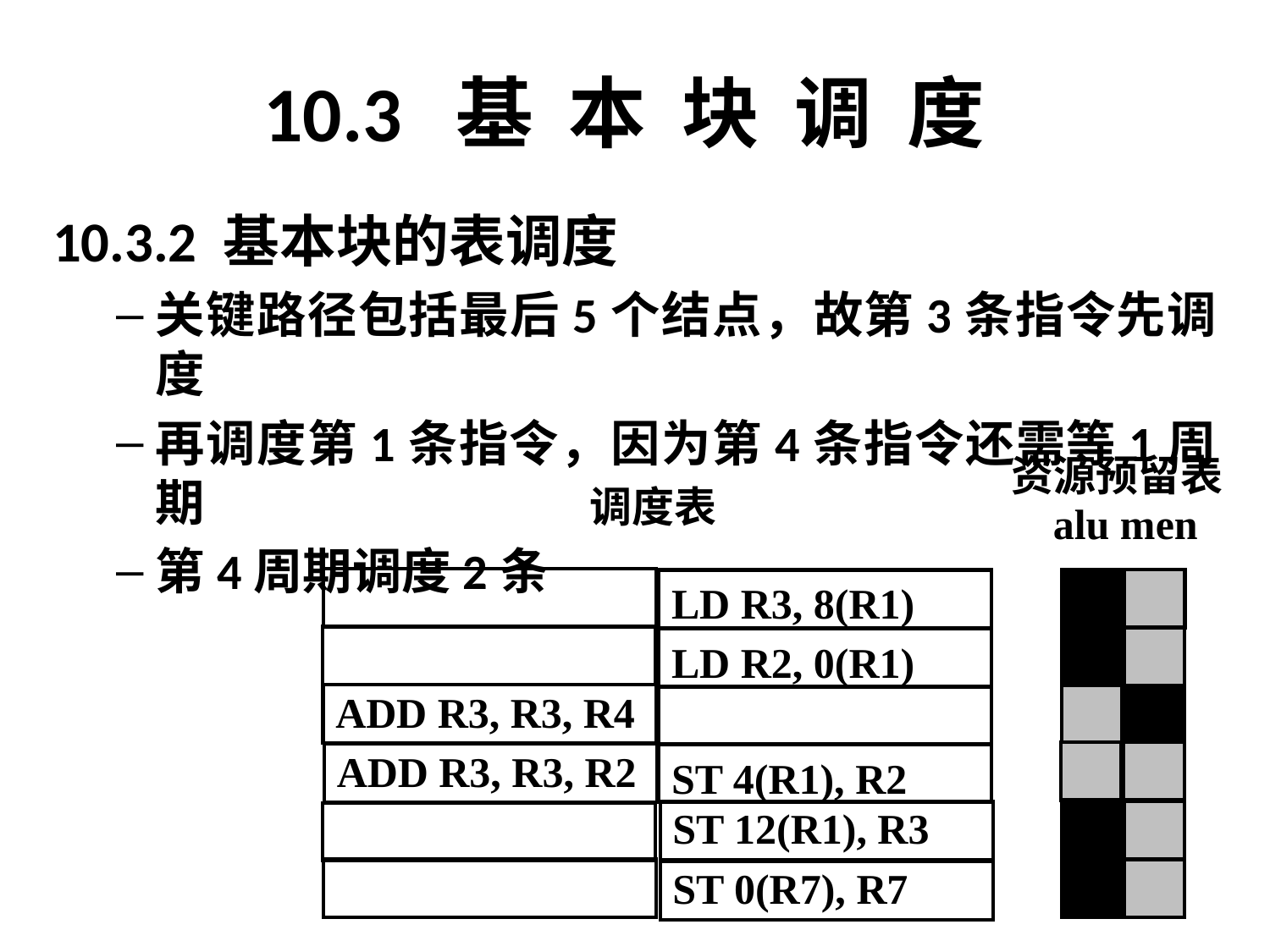

# 10.3  基  本  块  调  度
10.3.2 基本块的表调度
关键路径包括最后5个结点，故第3条指令先调度
再调度第1条指令，因为第4条指令还需等1周期
第4周期调度2条
资源预留表
调度表
alu men

LD R3, 8(R1)

LD R2, 0(R1)
ADD R3, R3, R4

ADD R3, R3, R2
ST 4(R1), R2
ST 12(R1), R3

ST 0(R7), R7